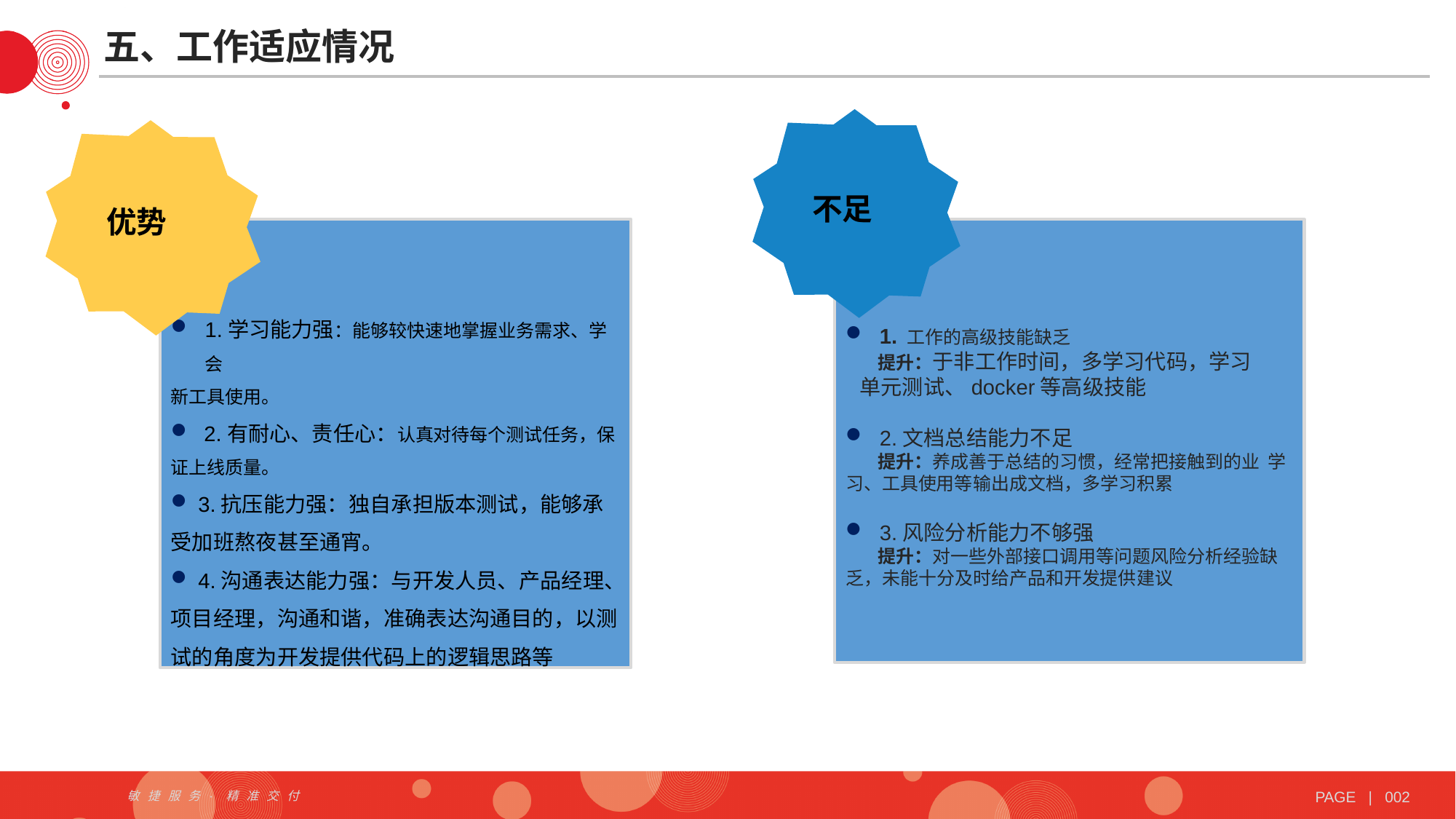

五、工作适应情况

不足

优势

1.学习能力强：能够较快速地掌握业务需求、学会
新工具使用。
  2.有耐心、责任心：认真对待每个测试任务，保
证上线质量。
 3.抗压能力强：独自承担版本测试，能够承受加班熬夜甚至通宵。
 4.沟通表达能力强：与开发人员、产品经理、项目经理，沟通和谐，准确表达沟通目的，以测试的角度为开发提供代码上的逻辑思路等

1. 工作的高级技能缺乏
       提升：于非工作时间，多学习代码，学习            单元测试、docker等高级技能

2.文档总结能力不足
       提升：养成善于总结的习惯，经常把接触到的业  学习、工具使用等输出成文档，多学习积累

3.风险分析能力不够强
       提升：对一些外部接口调用等问题风险分析经验缺 乏，未能十分及时给产品和开发提供建议

PAGE   |   002